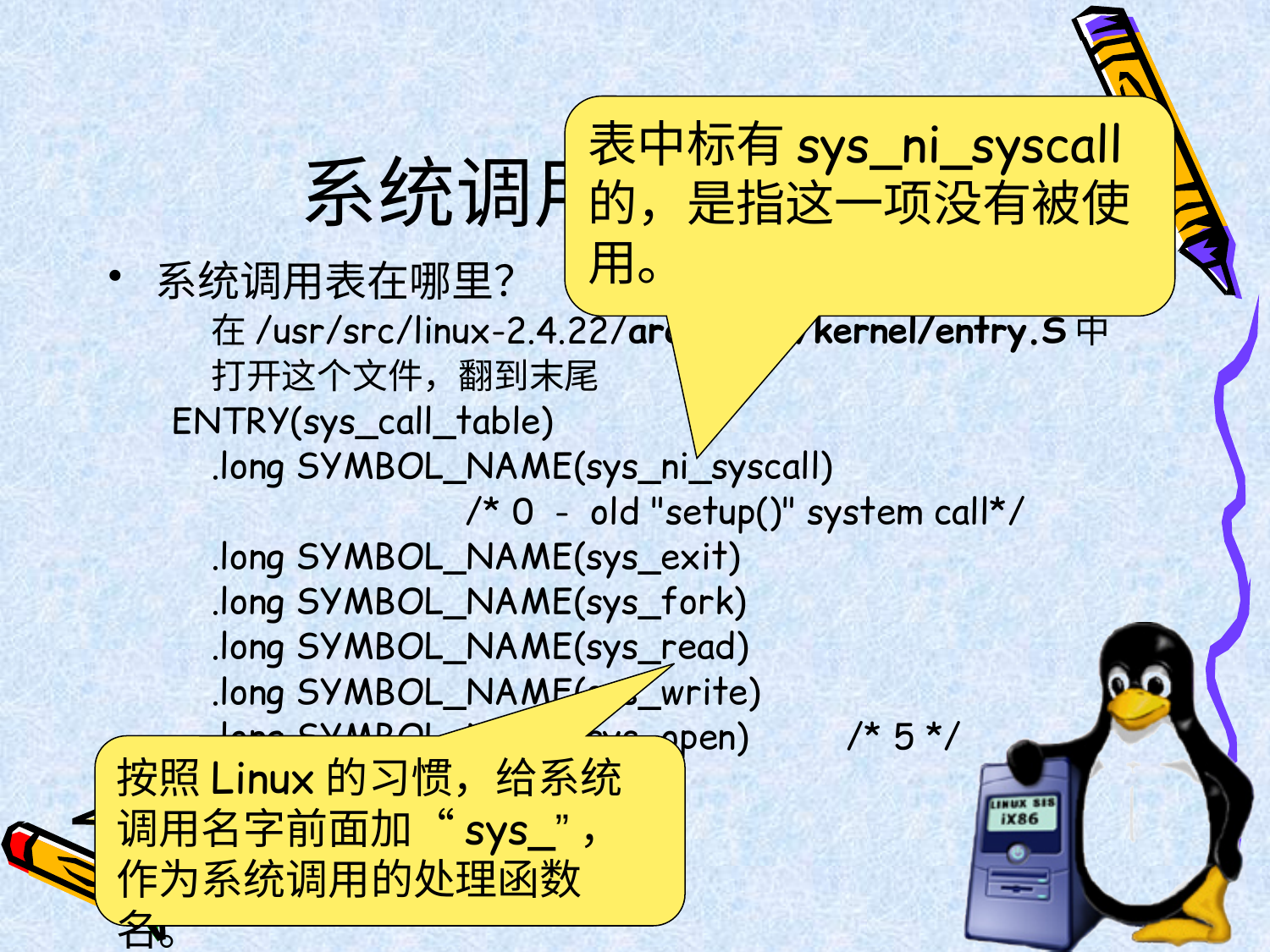

# 系统调用的细节
表中标有sys_ni_syscall的，是指这一项没有被使用。

系统调用表在哪里？
	在/usr/src/linux-2.4.22/arch/i386/kernel/entry.S中
	打开这个文件，翻到末尾
ENTRY(sys_call_table)
	.long SYMBOL_NAME(sys_ni_syscall)
			/* 0  -  old "setup()" system call*/
	.long SYMBOL_NAME(sys_exit)
	.long SYMBOL_NAME(sys_fork)
	.long SYMBOL_NAME(sys_read)
	.long SYMBOL_NAME(sys_write)
	.long SYMBOL_NAME(sys_open)	/* 5 */
			……
按照Linux的习惯，给系统调用名字前面加“sys_”，作为系统调用的处理函数名。